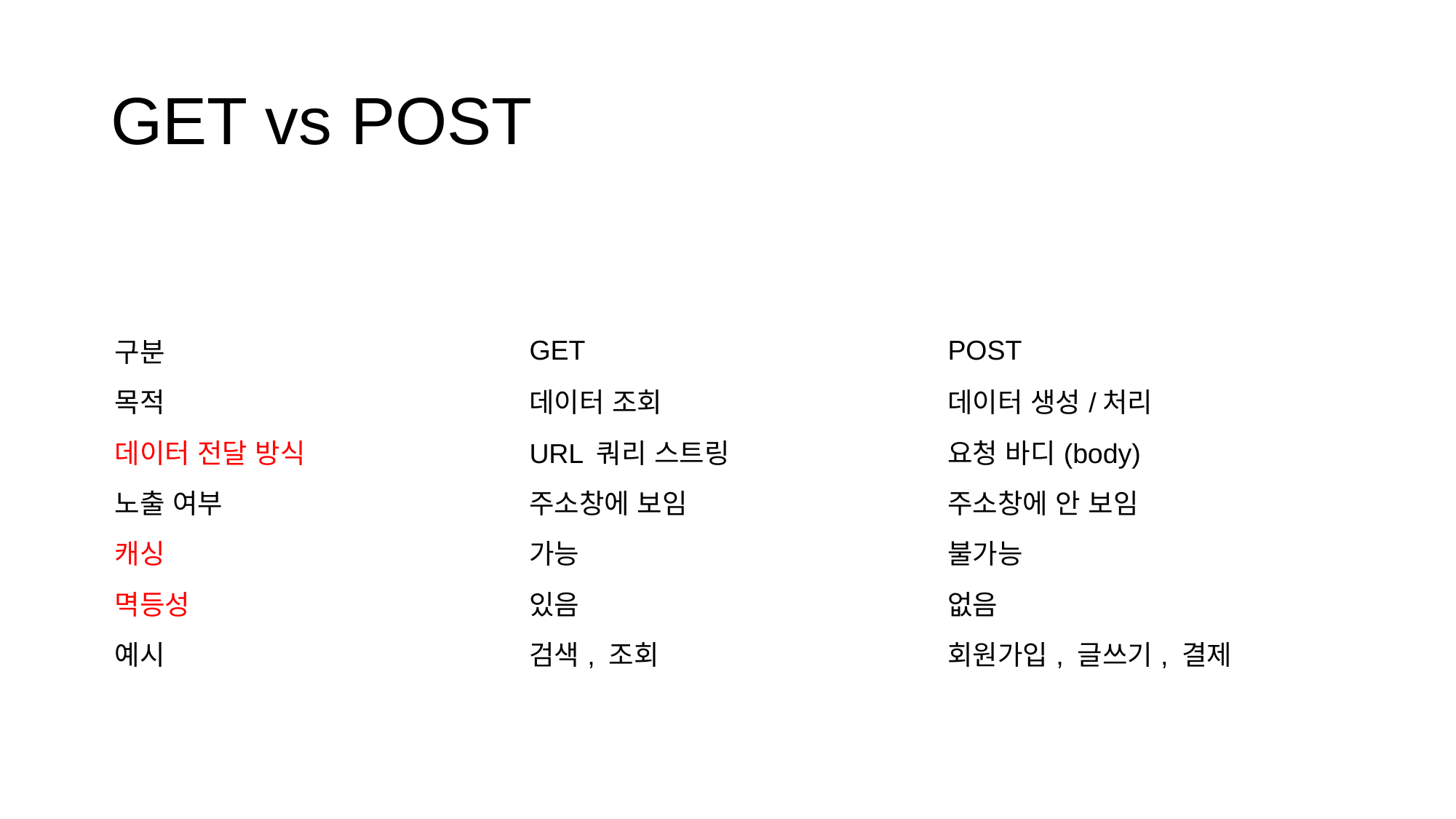

# GET vs POST
| 구분 | GET | POST |
| --- | --- | --- |
| 목적 | 데이터 조회 | 데이터 생성/처리 |
| 데이터 전달 방식 | URL 쿼리 스트링 | 요청 바디(body) |
| 노출 여부 | 주소창에 보임 | 주소창에 안 보임 |
| 캐싱 | 가능 | 불가능 |
| 멱등성 | 있음 | 없음 |
| 예시 | 검색, 조회 | 회원가입, 글쓰기, 결제 |